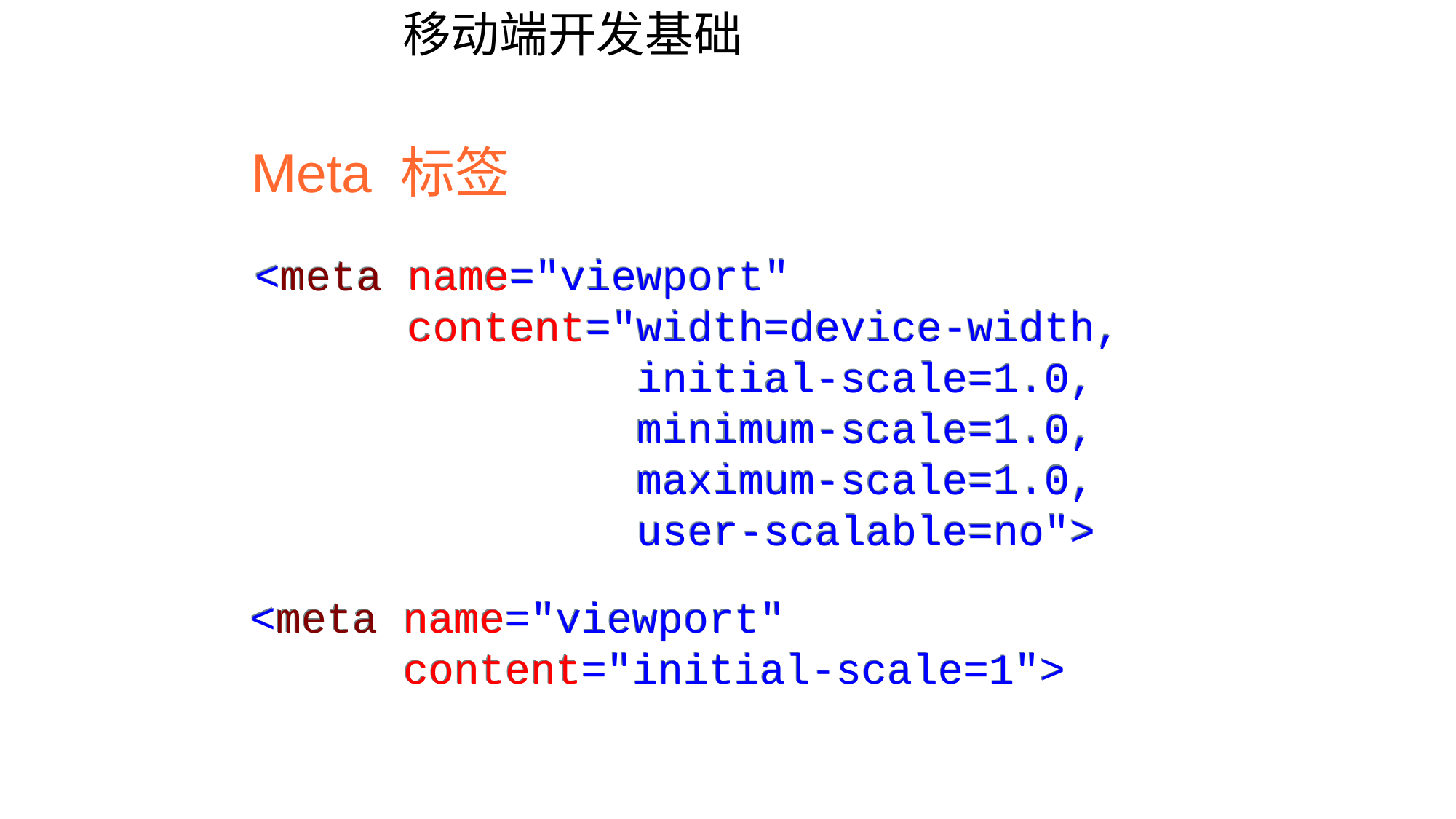

移动端开发基础
Meta 标签
<meta name="viewport"
      content="width=device-width,
               initial-scale=1.0,
               minimum-scale=1.0,
               maximum-scale=1.0,
               user-scalable=no">
<meta name="viewport"
      content="initial-scale=1">